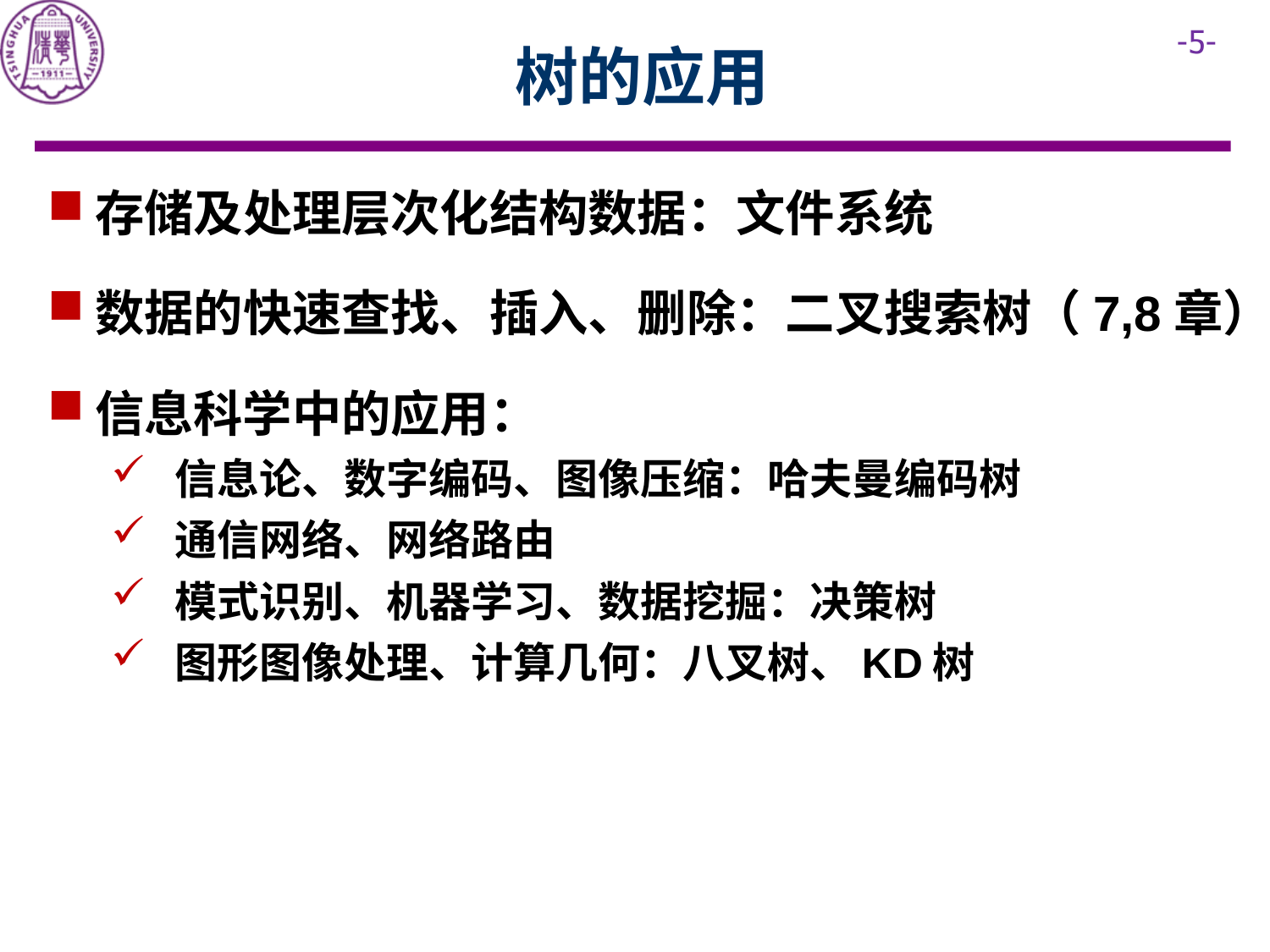

# 树的应用
存储及处理层次化结构数据：文件系统
数据的快速查找、插入、删除：二叉搜索树（7,8章）
信息科学中的应用：
信息论、数字编码、图像压缩：哈夫曼编码树
通信网络、网络路由
模式识别、机器学习、数据挖掘：决策树
图形图像处理、计算几何：八叉树、KD树